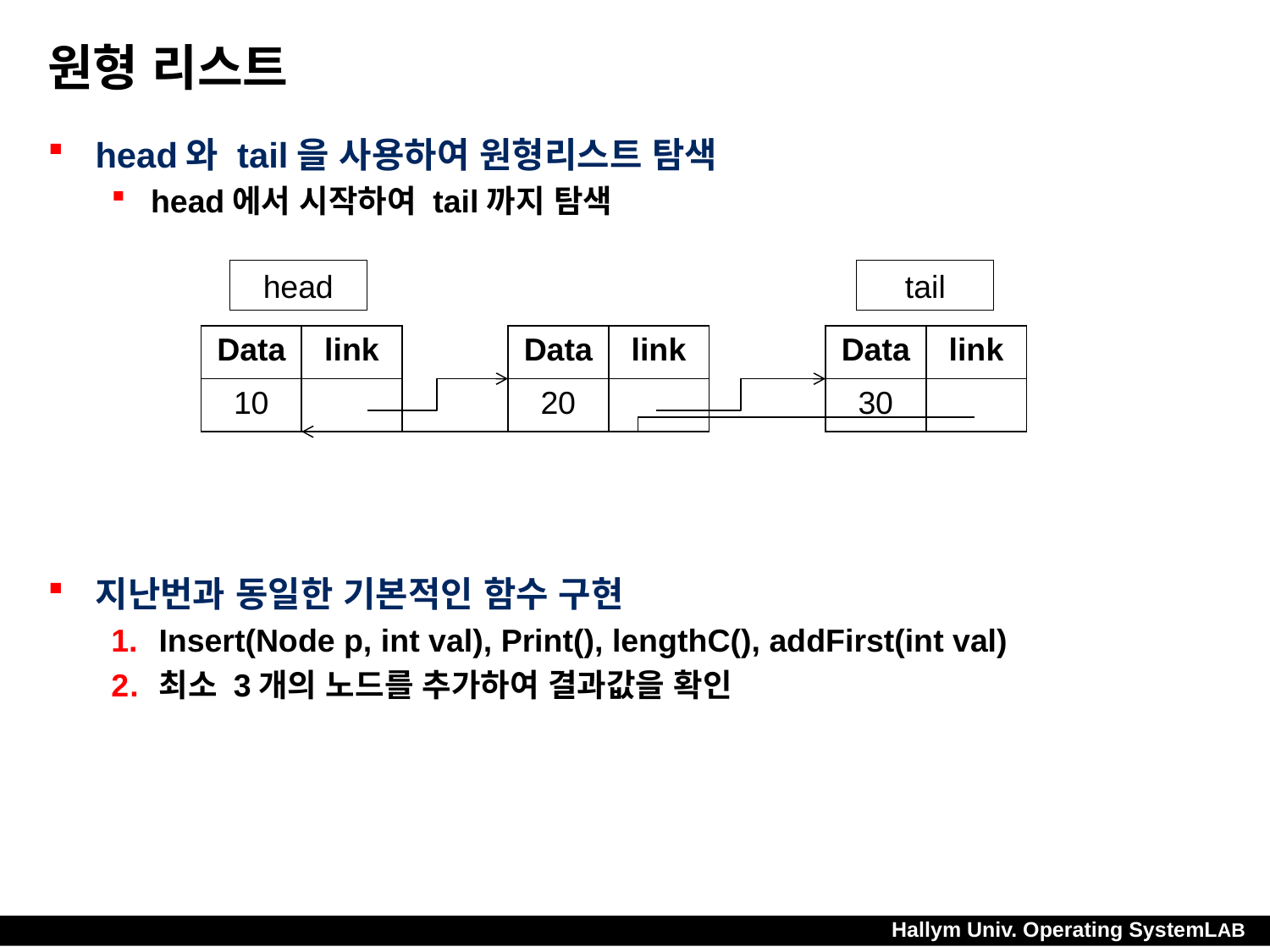

# 원형 리스트
head와 tail을 사용하여 원형리스트 탐색
head에서 시작하여 tail까지 탐색

지난번과 동일한 기본적인 함수 구현
Insert(Node p, int val), Print(), lengthC(), addFirst(int val)
최소 3개의 노드를 추가하여 결과값을 확인

head
tail
| Data | link |
| --- | --- |
| 10 |  |
| Data | link |
| --- | --- |
| 20 |  |
| Data | link |
| --- | --- |
| 30 |  |